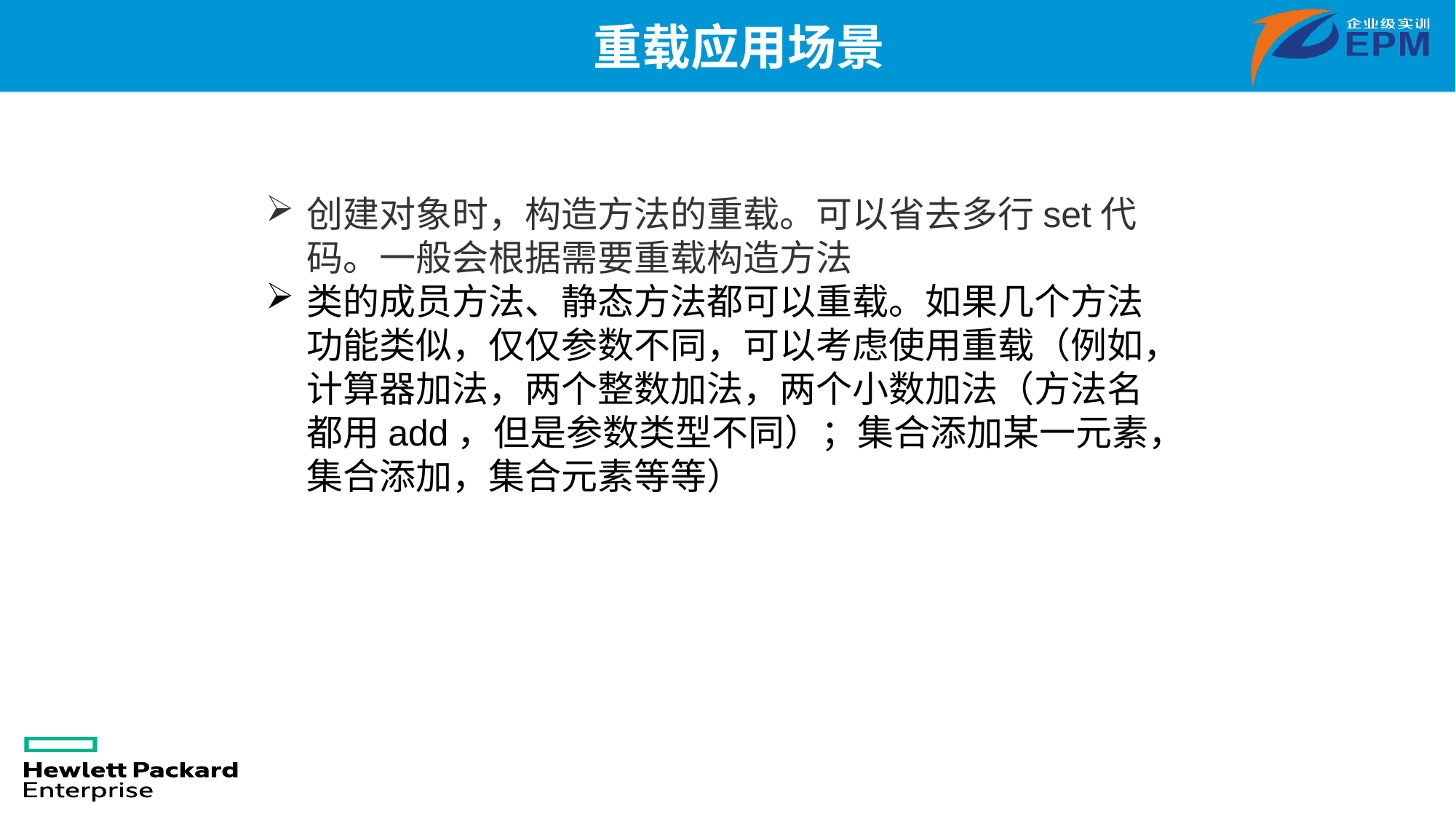

# 重载应用场景
创建对象时，构造方法的重载。可以省去多行set代码。一般会根据需要重载构造方法
类的成员方法、静态方法都可以重载。如果几个方法功能类似，仅仅参数不同，可以考虑使用重载（例如，计算器加法，两个整数加法，两个小数加法（方法名都用add，但是参数类型不同）；集合添加某一元素，集合添加，集合元素等等）